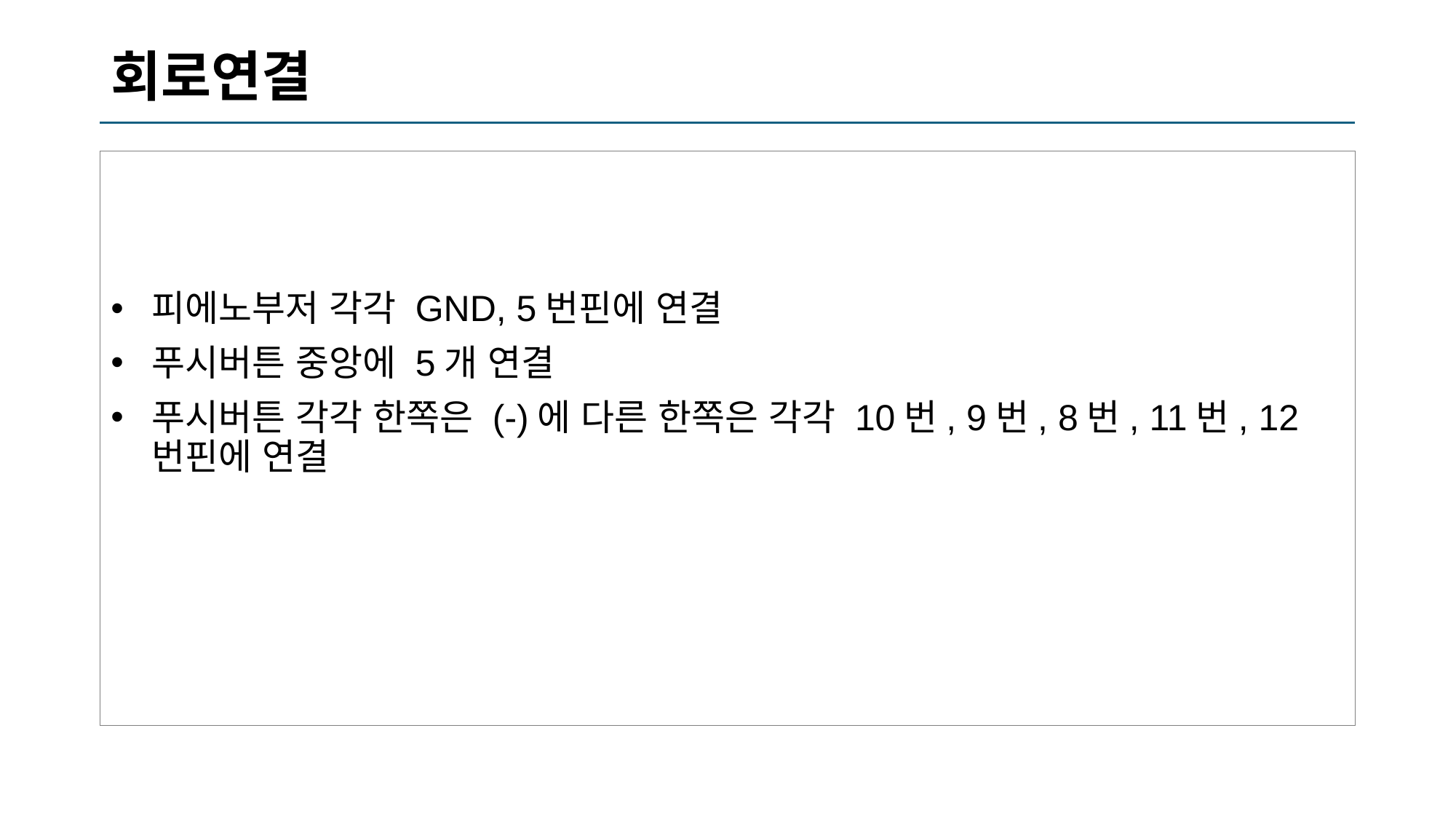

# 회로연결
피에노부저 각각 GND, 5번핀에 연결
푸시버튼 중앙에 5개 연결
푸시버튼 각각 한쪽은 (-)에 다른 한쪽은 각각 10번, 9번, 8번, 11번, 12번핀에 연결